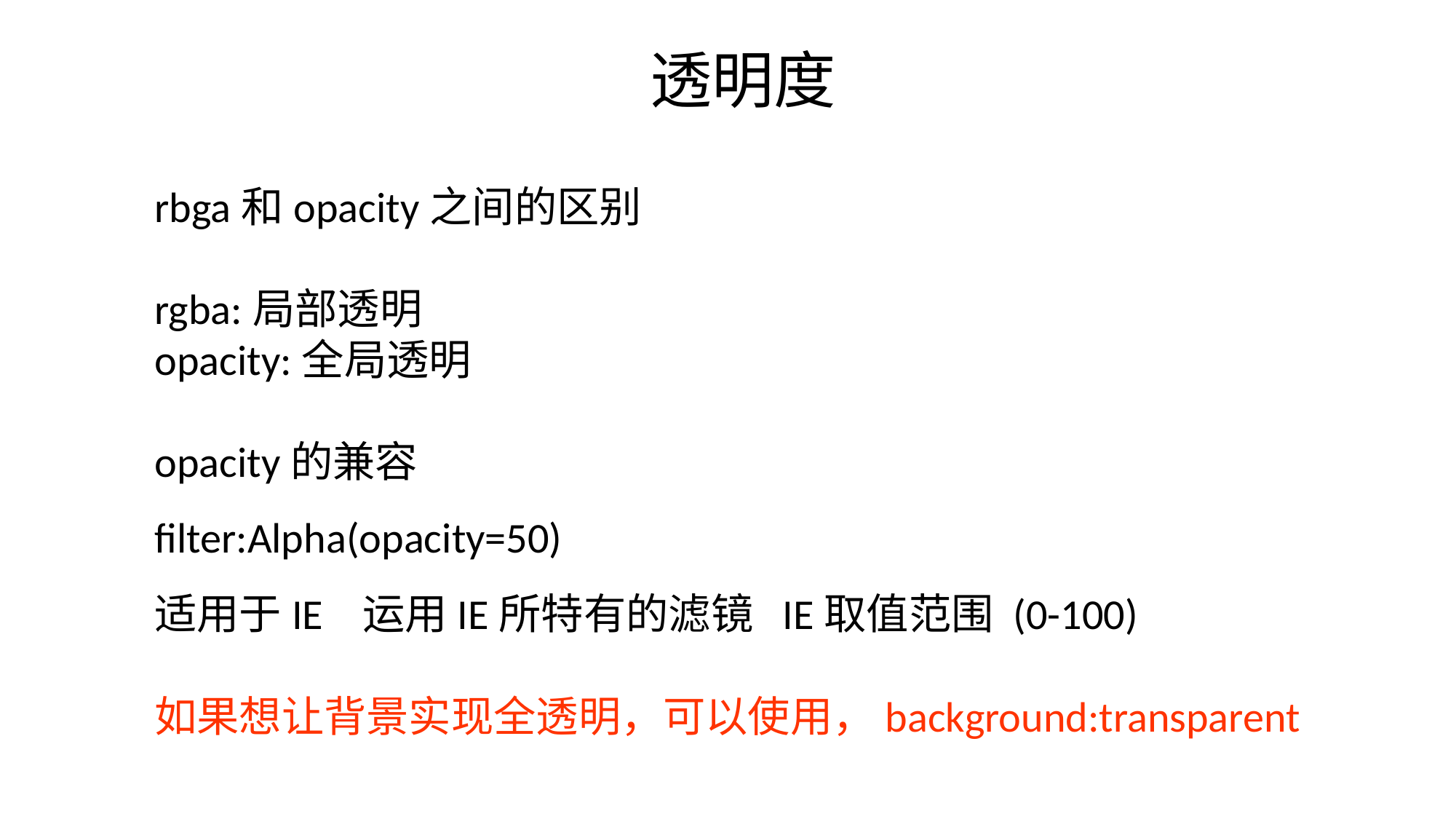

# 透明度

rbga和opacity之间的区别

rgba:局部透明
opacity:全局透明

opacity的兼容
filter:Alpha(opacity=50)
适用于IE   运用IE所特有的滤镜  IE取值范围 (0-100)

如果想让背景实现全透明，可以使用，background:transparent